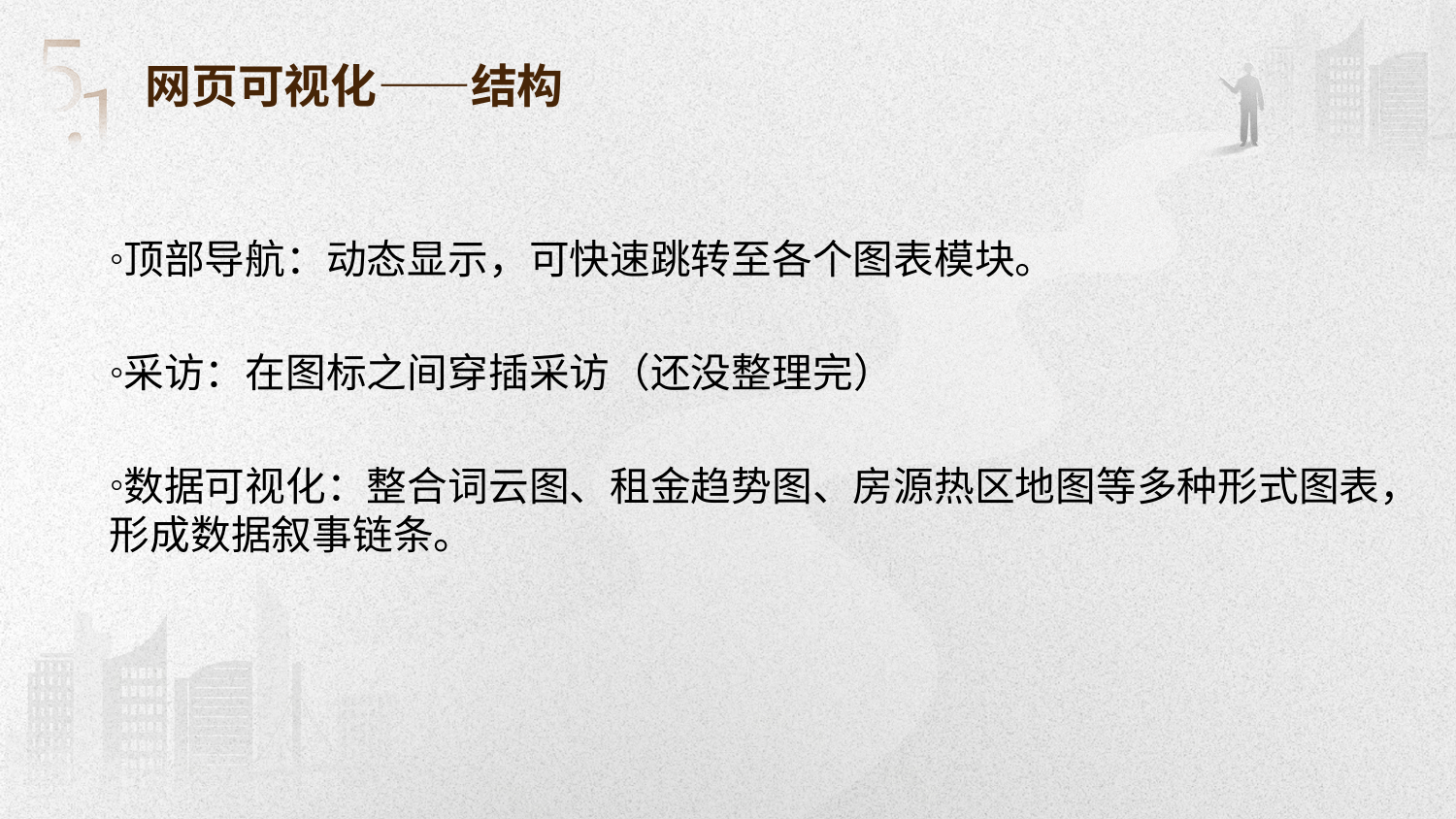

网页可视化——结构
顶部导航：动态显示，可快速跳转至各个图表模块。

采访：在图标之间穿插采访（还没整理完）

数据可视化：整合词云图、租金趋势图、房源热区地图等多种形式图表，形成数据叙事链条。